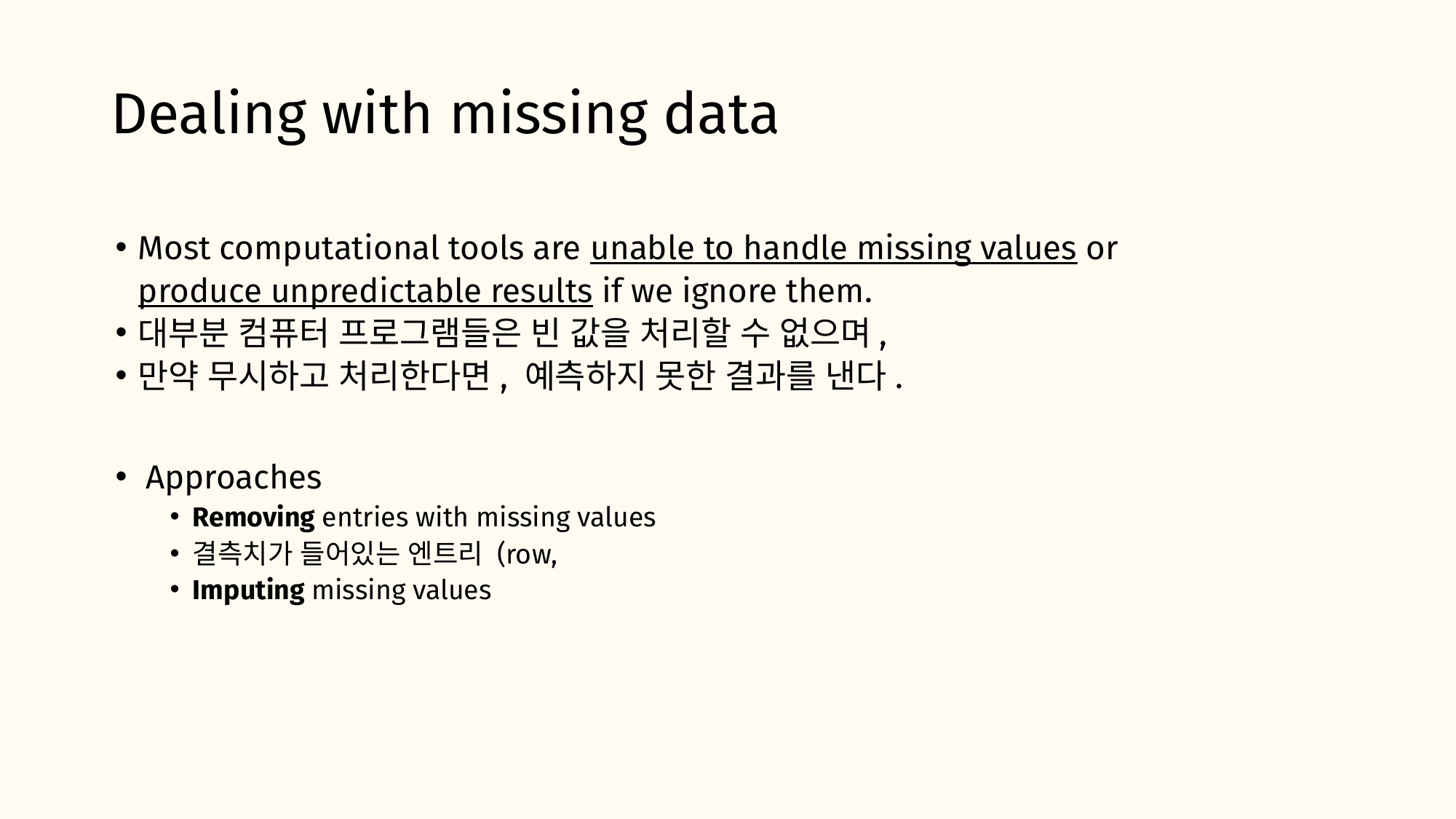

# Dealing with missing data
Most computational tools are unable to handle missing values or  produce unpredictable results if we ignore them.
대부분 컴퓨터 프로그램들은 빈 값을 처리할 수 없으며,
만약 무시하고 처리한다면, 예측하지 못한 결과를 낸다.

Approaches
Removing entries with missing values
결측치가 들어있는 엔트리 (row,
Imputing missing values